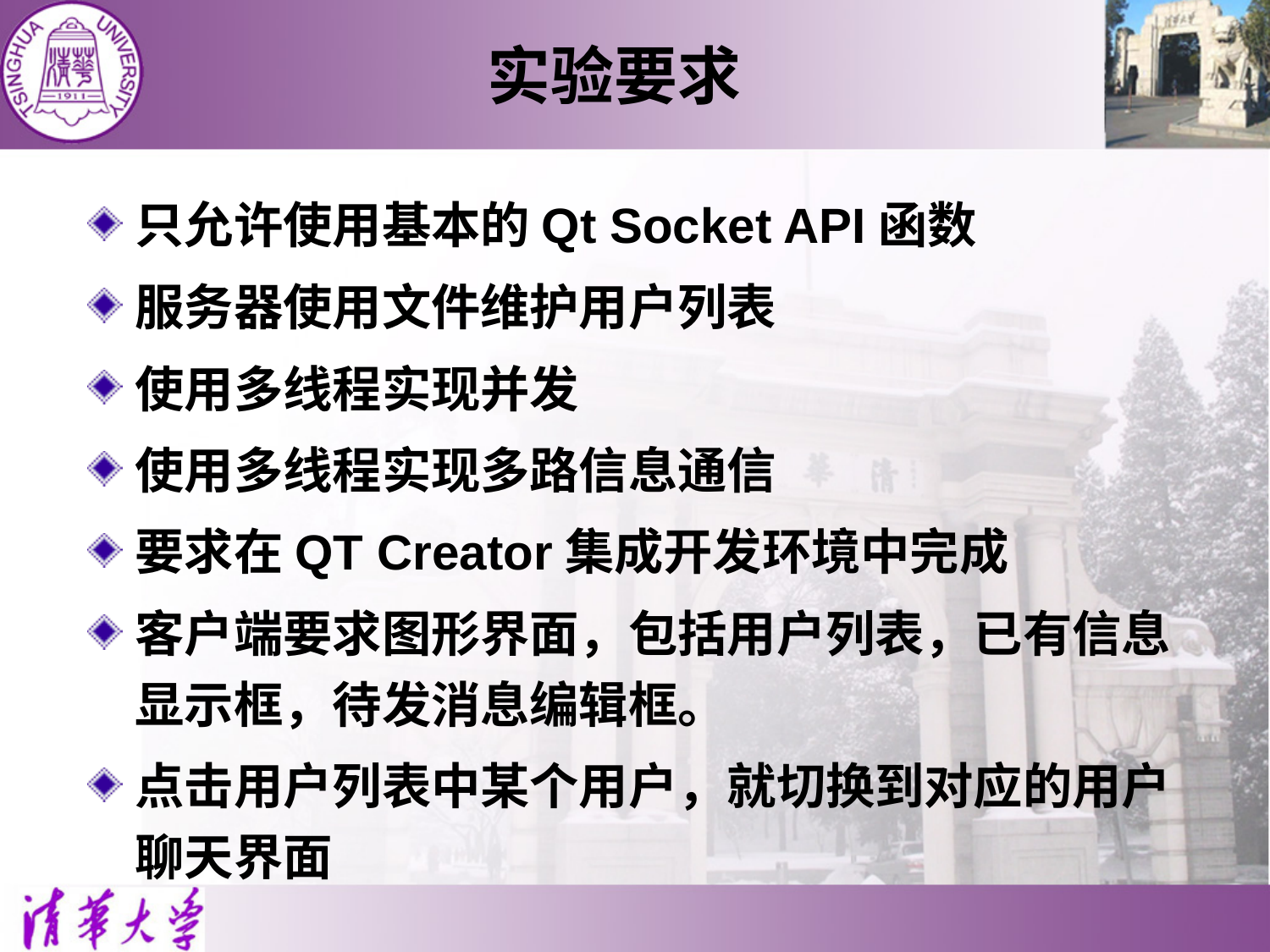

# 实验要求
只允许使用基本的Qt Socket API函数
服务器使用文件维护用户列表
使用多线程实现并发
使用多线程实现多路信息通信
要求在QT Creator集成开发环境中完成
客户端要求图形界面，包括用户列表，已有信息显示框，待发消息编辑框。
点击用户列表中某个用户，就切换到对应的用户聊天界面